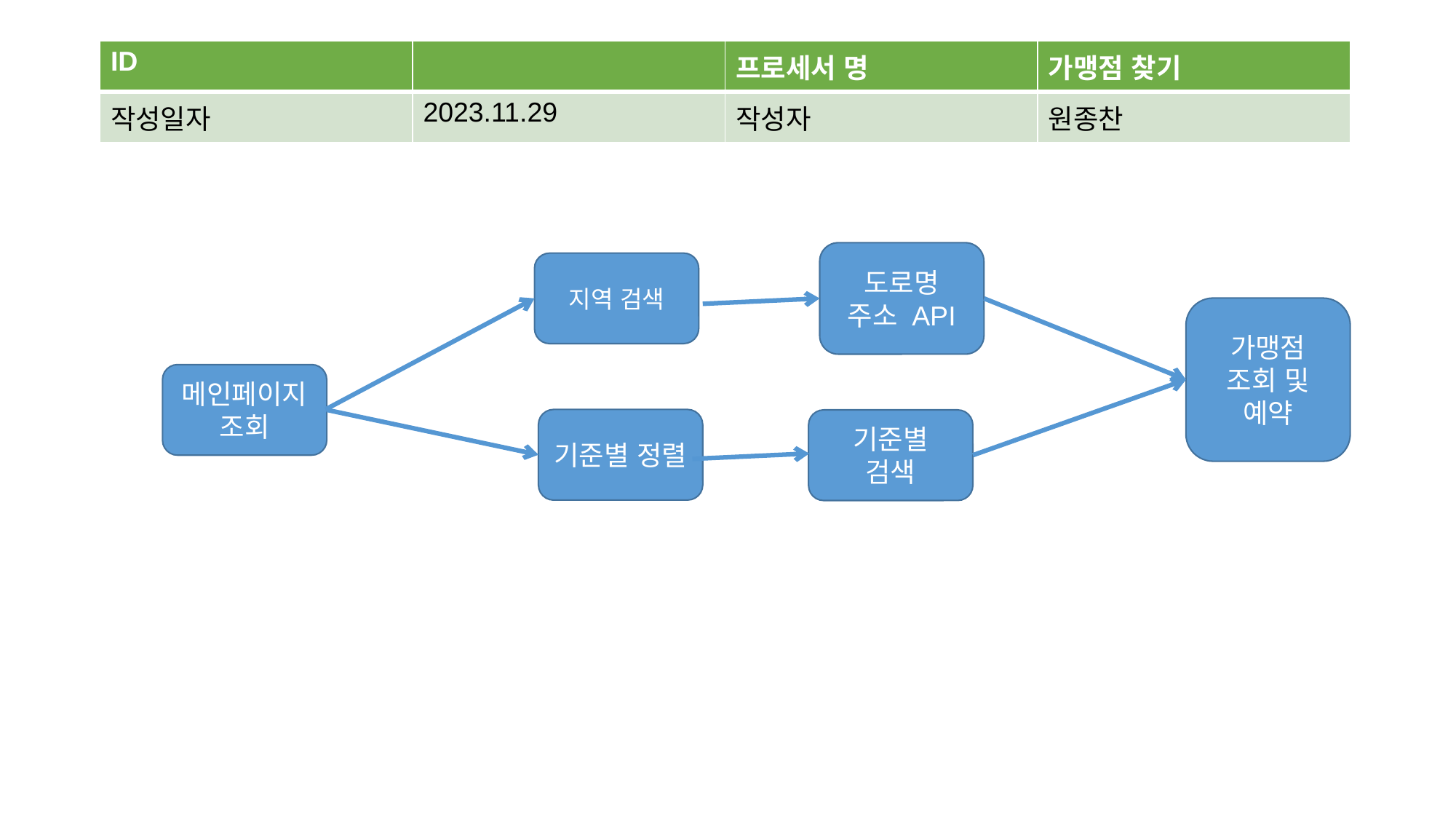

| ID |  | 프로세서 명 | 가맹점 찾기 |
| --- | --- | --- | --- |
| 작성일자 | 2023.11.29 | 작성자 | 원종찬 |
도로명
주소 API
지역 검색
가맹점
조회 및 예약
메인페이지 조회
기준별 정렬
기준별
검색